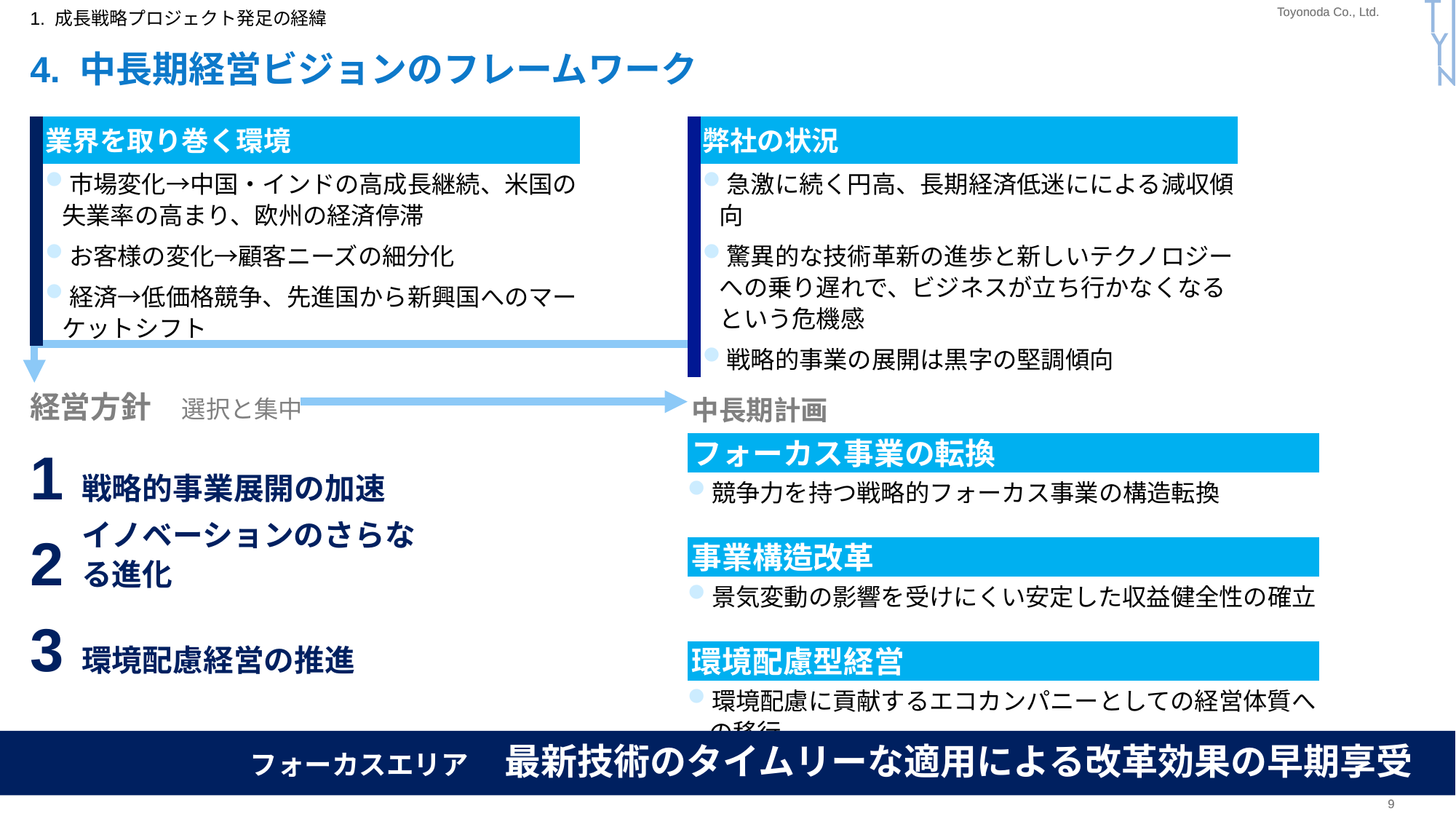

P206
P288
1. 成長戦略プロジェクト発足の経緯
# 4. 中長期経営ビジョンのフレームワーク

|  | 業界を取り巻く環境 |
| --- | --- |
|  | 市場変化→中国・インドの高成長継続、米国の失業率の高まり、欧州の経済停滞 お客様の変化→顧客ニーズの細分化 経済→低価格競争、先進国から新興国へのマーケットシフト |
|  | 弊社の状況 |
| --- | --- |
|  | 急激に続く円高、長期経済低迷にによる減収傾向 驚異的な技術革新の進歩と新しいテクノロジーへの乗り遅れで、ビジネスが立ち行かなくなるという危機感 戦略的事業の展開は黒字の堅調傾向 |
| 経営方針　選択と集中 |  |
| --- | --- |
| 1 | 戦略的事業展開の加速 |
| 2 | イノベーションのさらなる進化 |
| 3 | 環境配慮経営の推進 |
| 中長期計画 |
| --- |
| フォーカス事業の転換 |
| 競争力を持つ戦略的フォーカス事業の構造転換 |
|  |
| 事業構造改革 |
| 景気変動の影響を受けにくい安定した収益健全性の確立 |
|  |
| 環境配慮型経営 |
| 環境配慮に貢献するエコカンパニーとしての経営体質への移行 |
フォーカスエリア　最新技術のタイムリーな適用による改革効果の早期享受